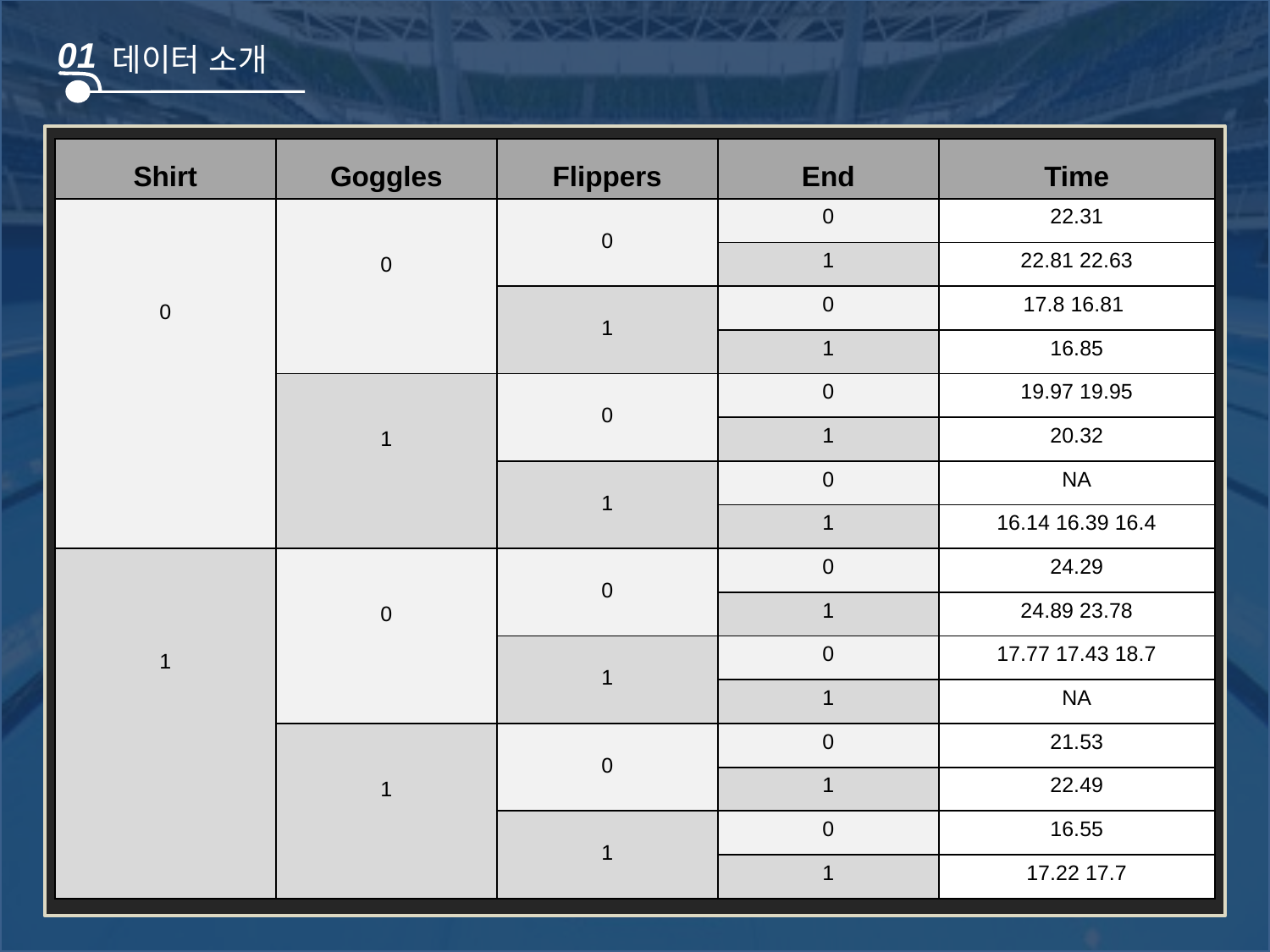

01
데이터 소개

| Shirt | Goggles | Flippers | End | Time |
| --- | --- | --- | --- | --- |
| 0 | 0 | 0 | 0 | 22.31 |
|  |  |  | 1 | 22.81 22.63 |
|  |  | 1 | 0 | 17.8 16.81 |
|  |  |  | 1 | 16.85 |
|  | 1 | 0 | 0 | 19.97 19.95 |
|  |  |  | 1 | 20.32 |
|  |  | 1 | 0 | NA |
|  |  |  | 1 | 16.14 16.39 16.4 |
| 1 | 0 | 0 | 0 | 24.29 |
|  |  |  | 1 | 24.89 23.78 |
|  |  | 1 | 0 | 17.77 17.43 18.7 |
|  |  |  | 1 | NA |
|  | 1 | 0 | 0 | 21.53 |
|  |  |  | 1 | 22.49 |
|  |  | 1 | 0 | 16.55 |
|  |  |  | 1 | 17.22 17.7 |